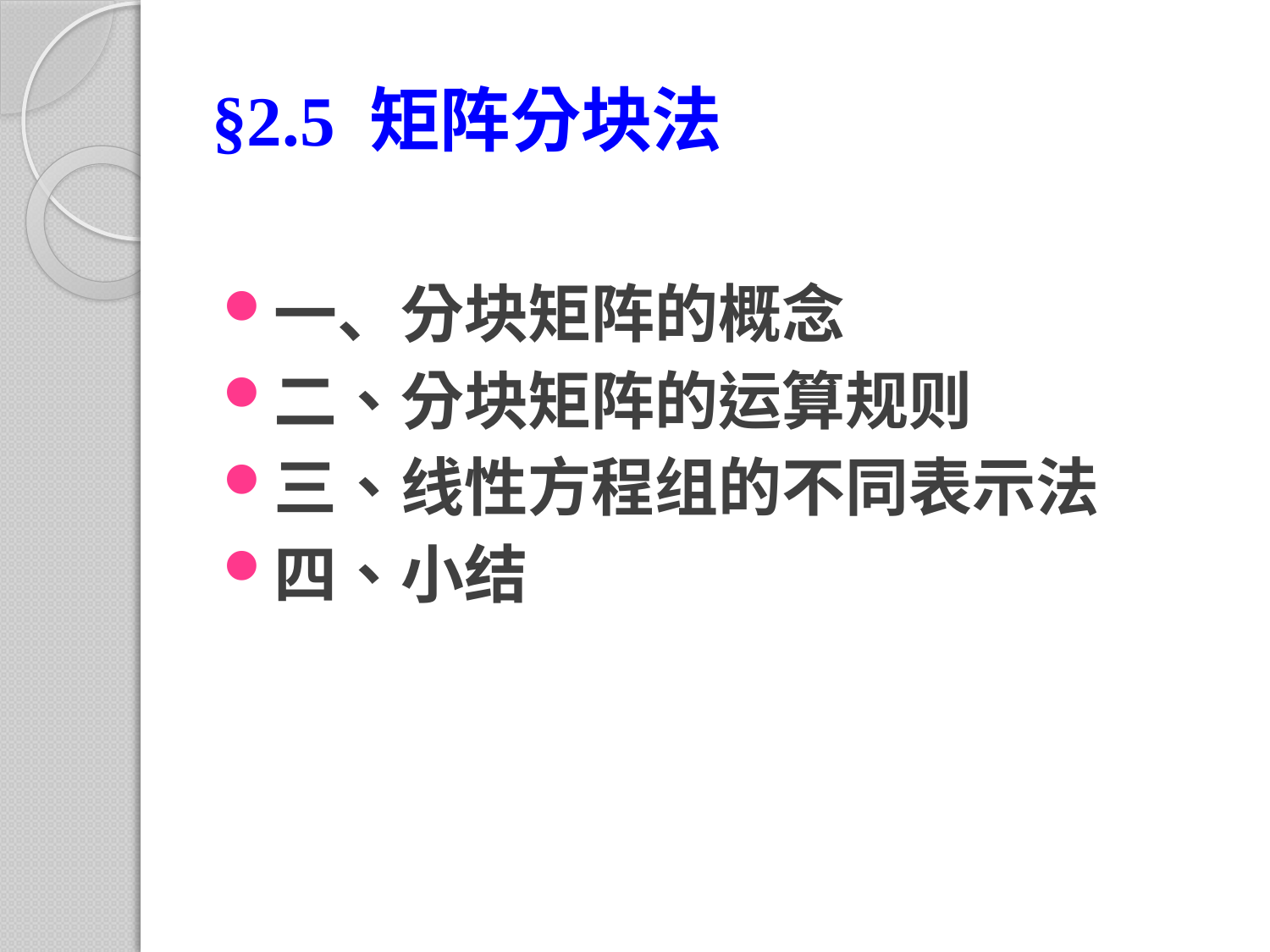

# §2.5 矩阵分块法
一、分块矩阵的概念
二、分块矩阵的运算规则
三、线性方程组的不同表示法
四、小结